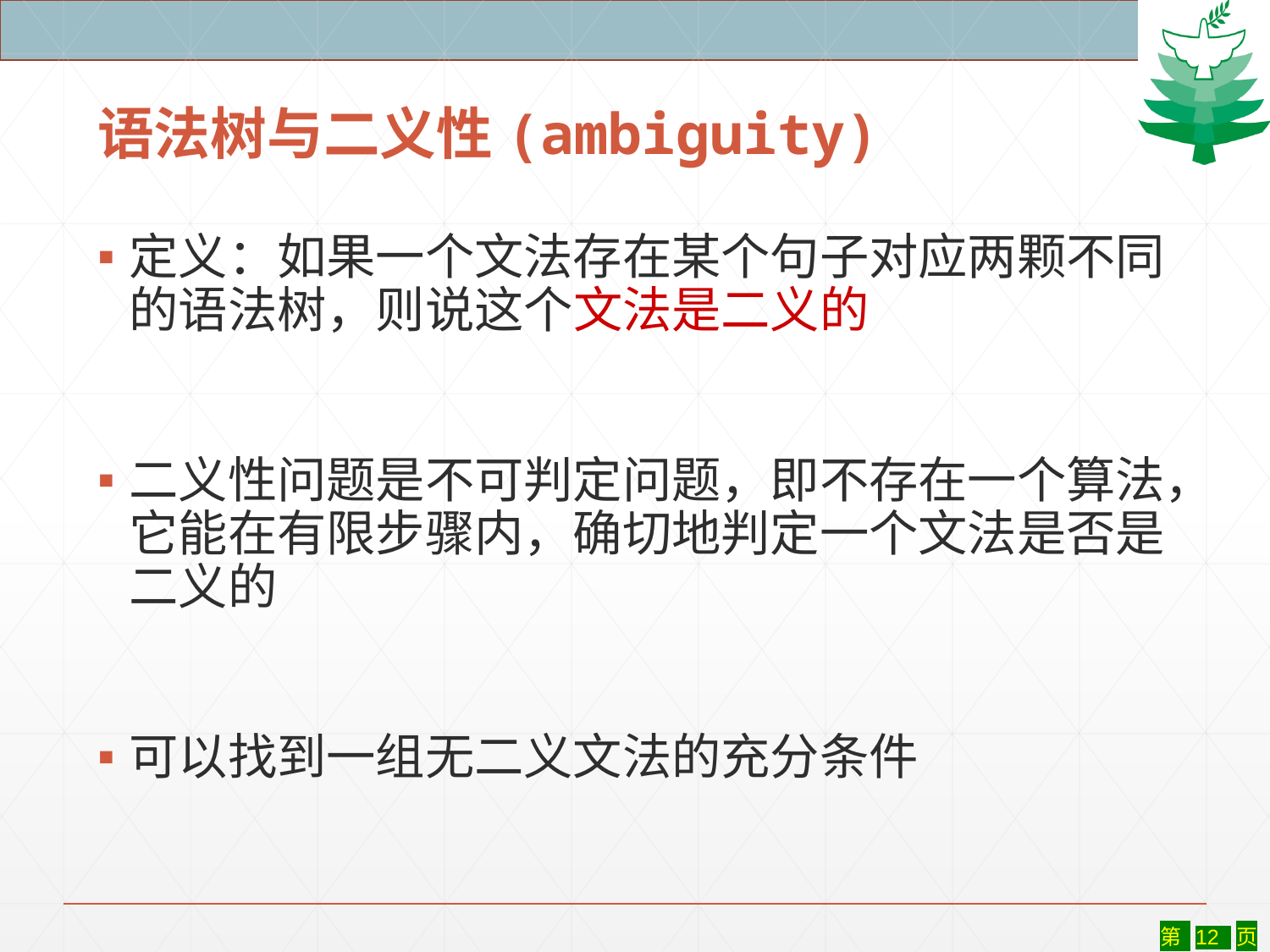

# 语法树与二义性(ambiguity)
定义：如果一个文法存在某个句子对应两颗不同的语法树，则说这个文法是二义的

二义性问题是不可判定问题，即不存在一个算法，它能在有限步骤内，确切地判定一个文法是否是二义的

可以找到一组无二义文法的充分条件